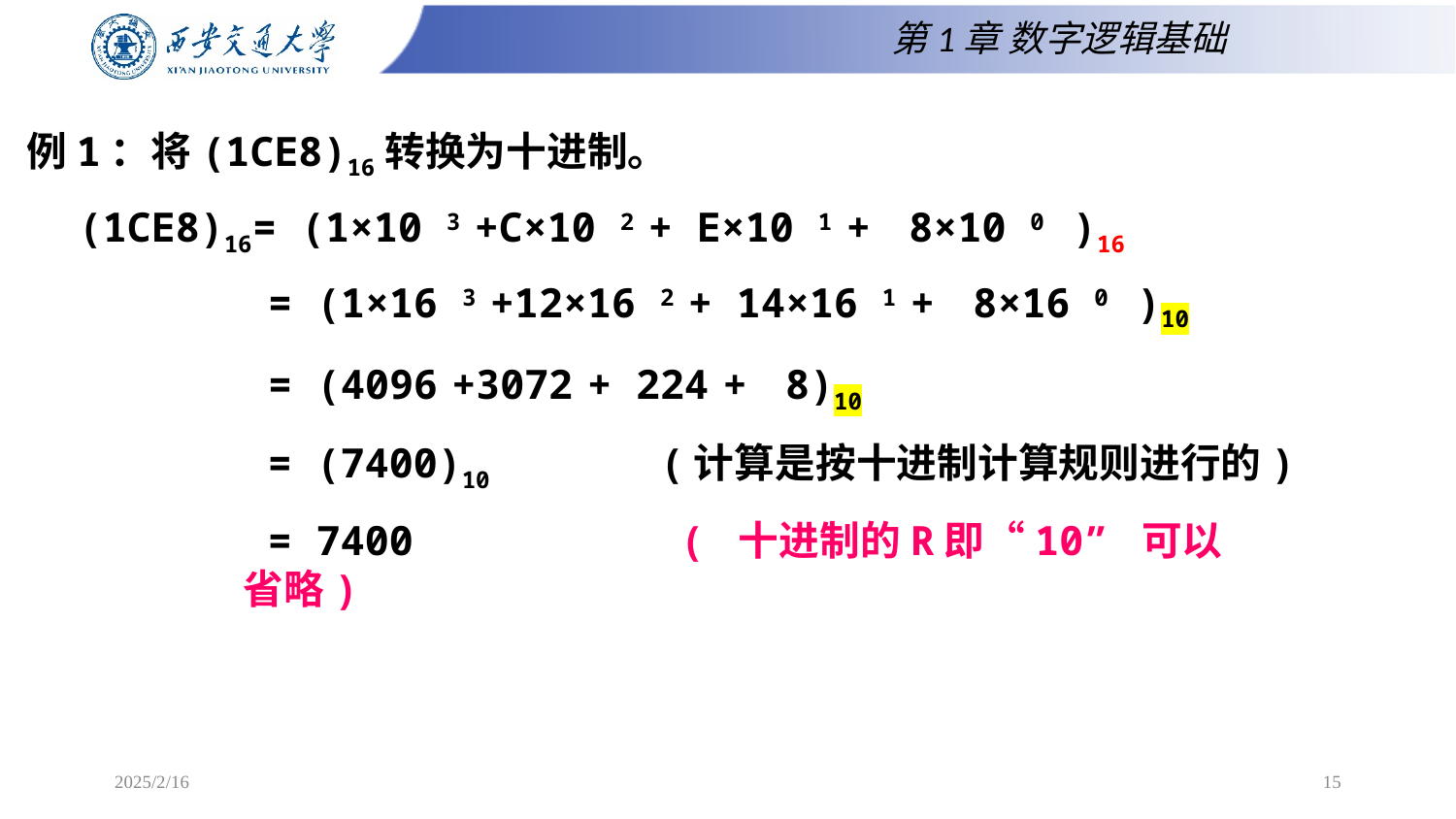

第1章 数字逻辑基础

例1：将(1CE8)16转换为十进制。
(1CE8)16= (1×10 3 +C×10 2 + E×10 1 +  8×10 0  )16
 = (1×16 3 +12×16 2 + 14×16 1 +  8×16 0  )10
 = (4096 +3072 + 224 +  8)10
 = (7400)10       (计算是按十进制计算规则进行的)
 = 7400           ( 十进制的R即“10” 可以省略)
2025/2/16
15